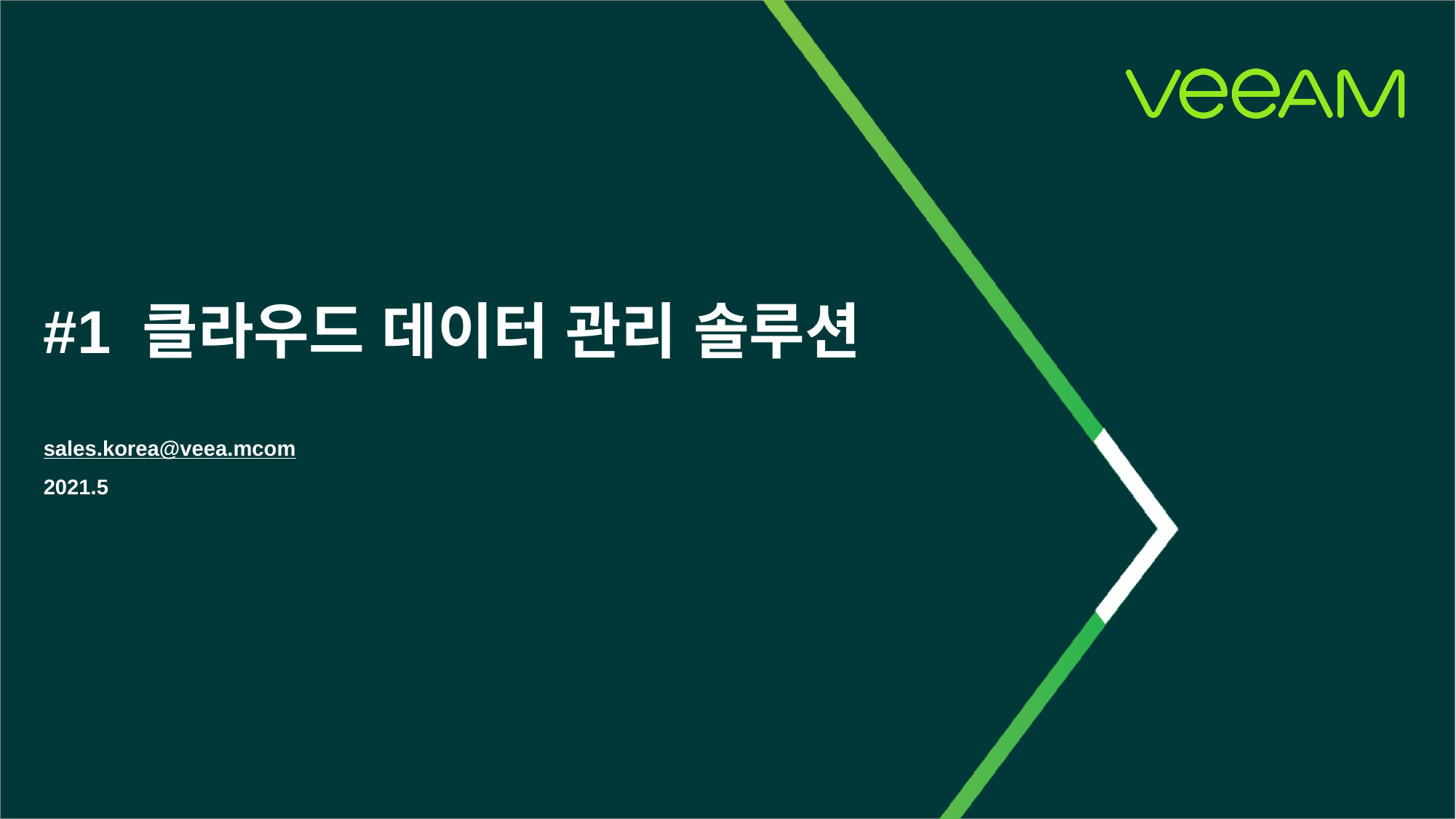

#1 클라우드 데이터 관리 솔루션
sales.korea@veea.mcom
2021.5